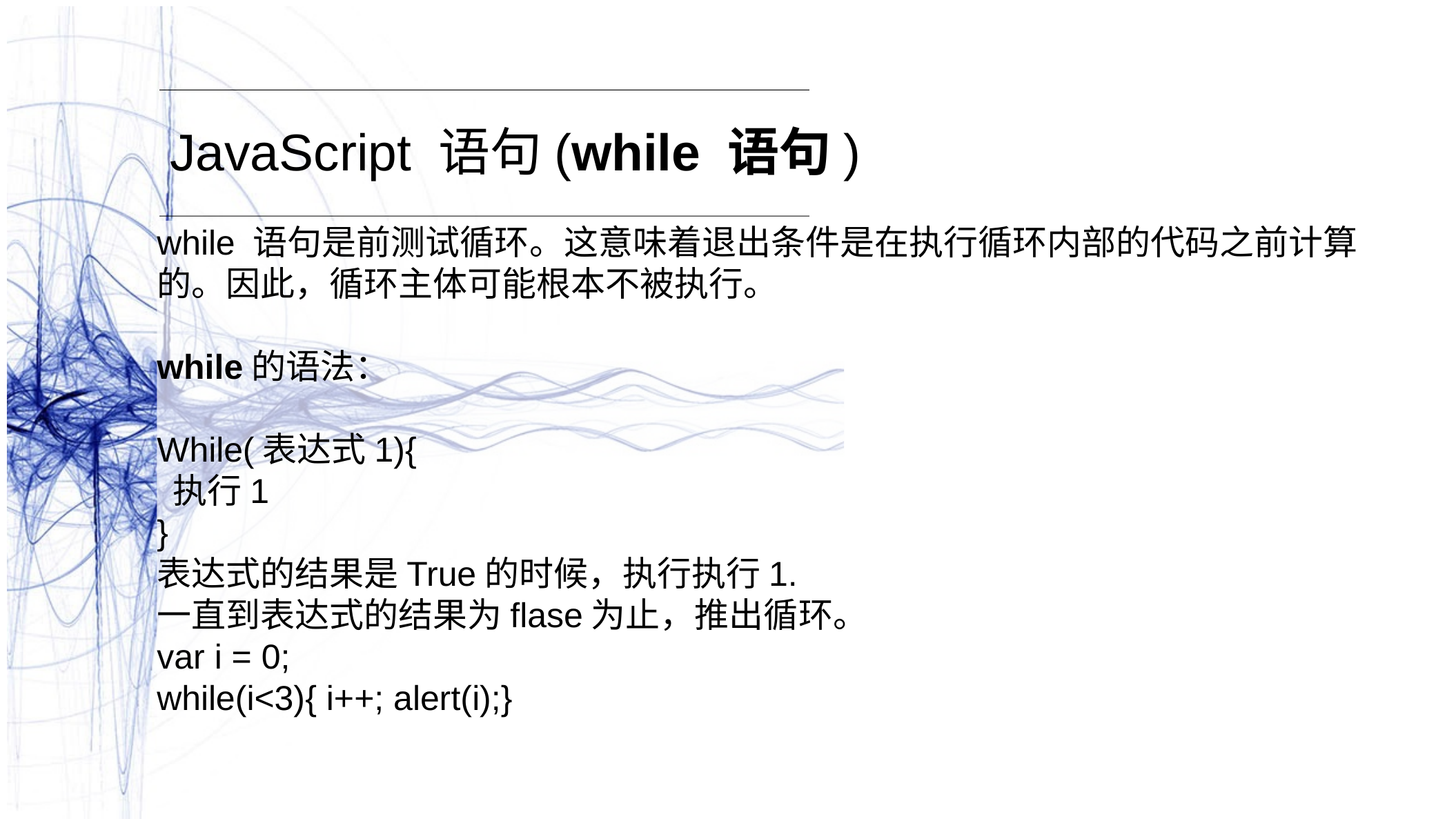

JavaScript 语句(while 语句)

while 语句是前测试循环。这意味着退出条件是在执行循环内部的代码之前计算的。因此，循环主体可能根本不被执行。

while的语法：

While(表达式1){
 执行1
}
表达式的结果是True的时候，执行执行1.
一直到表达式的结果为flase为止，推出循环。
var i = 0;
while(i<3){ i++; alert(i);}